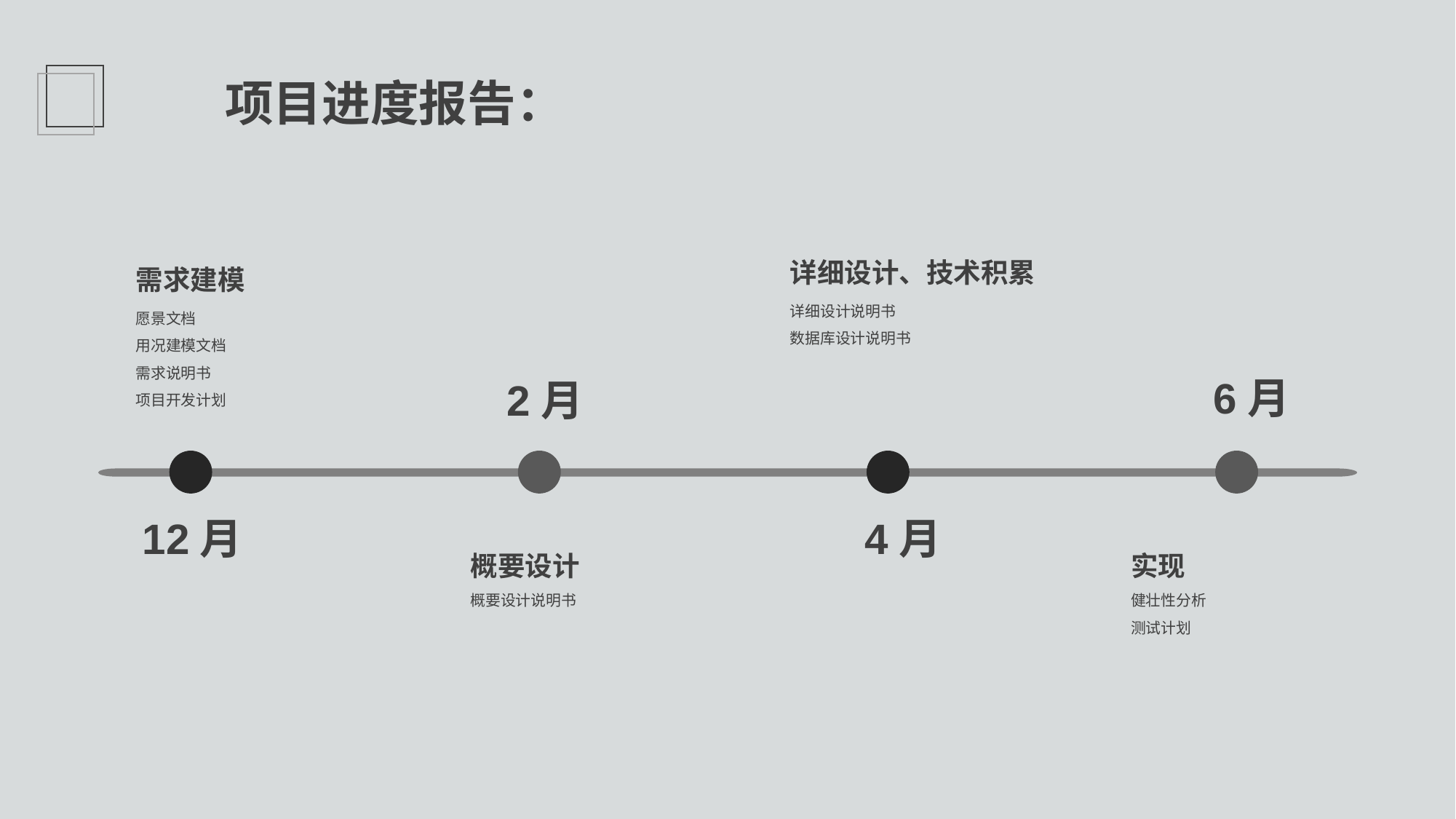

项目进度报告：
详细设计、技术积累
详细设计说明书
数据库设计说明书
需求建模
愿景文档
用况建模文档
需求说明书
项目开发计划

6月
2月

12月
4月
概要设计
概要设计说明书

实现
健壮性分析
测试计划